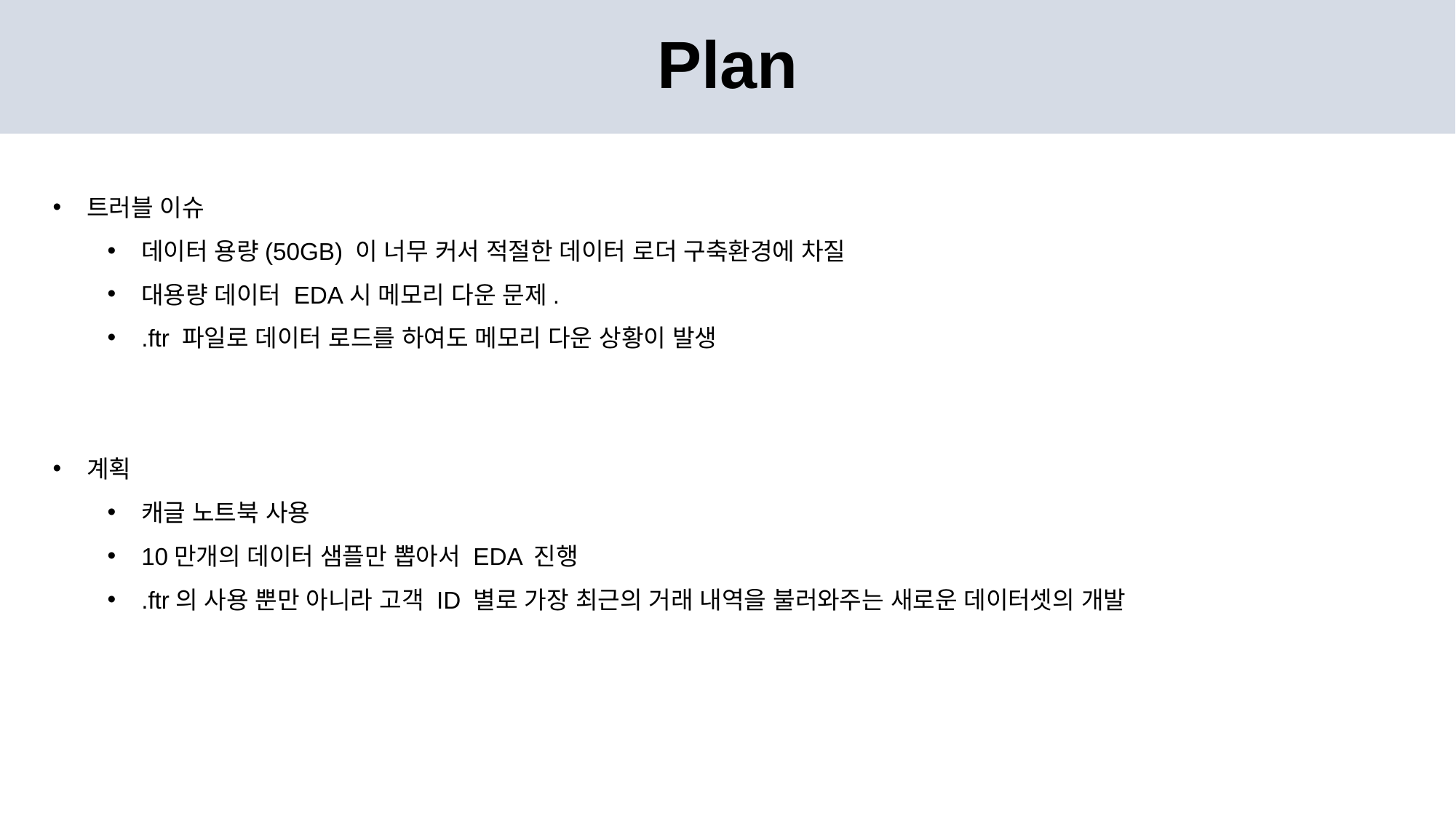

# Plan
트러블 이슈
데이터 용량(50GB) 이 너무 커서 적절한 데이터 로더 구축환경에 차질
대용량 데이터 EDA시 메모리 다운 문제.
.ftr 파일로 데이터 로드를 하여도 메모리 다운 상황이 발생

계획
캐글 노트북 사용
10만개의 데이터 샘플만 뽑아서 EDA 진행
.ftr의 사용 뿐만 아니라 고객 ID 별로 가장 최근의 거래 내역을 불러와주는 새로운 데이터셋의 개발